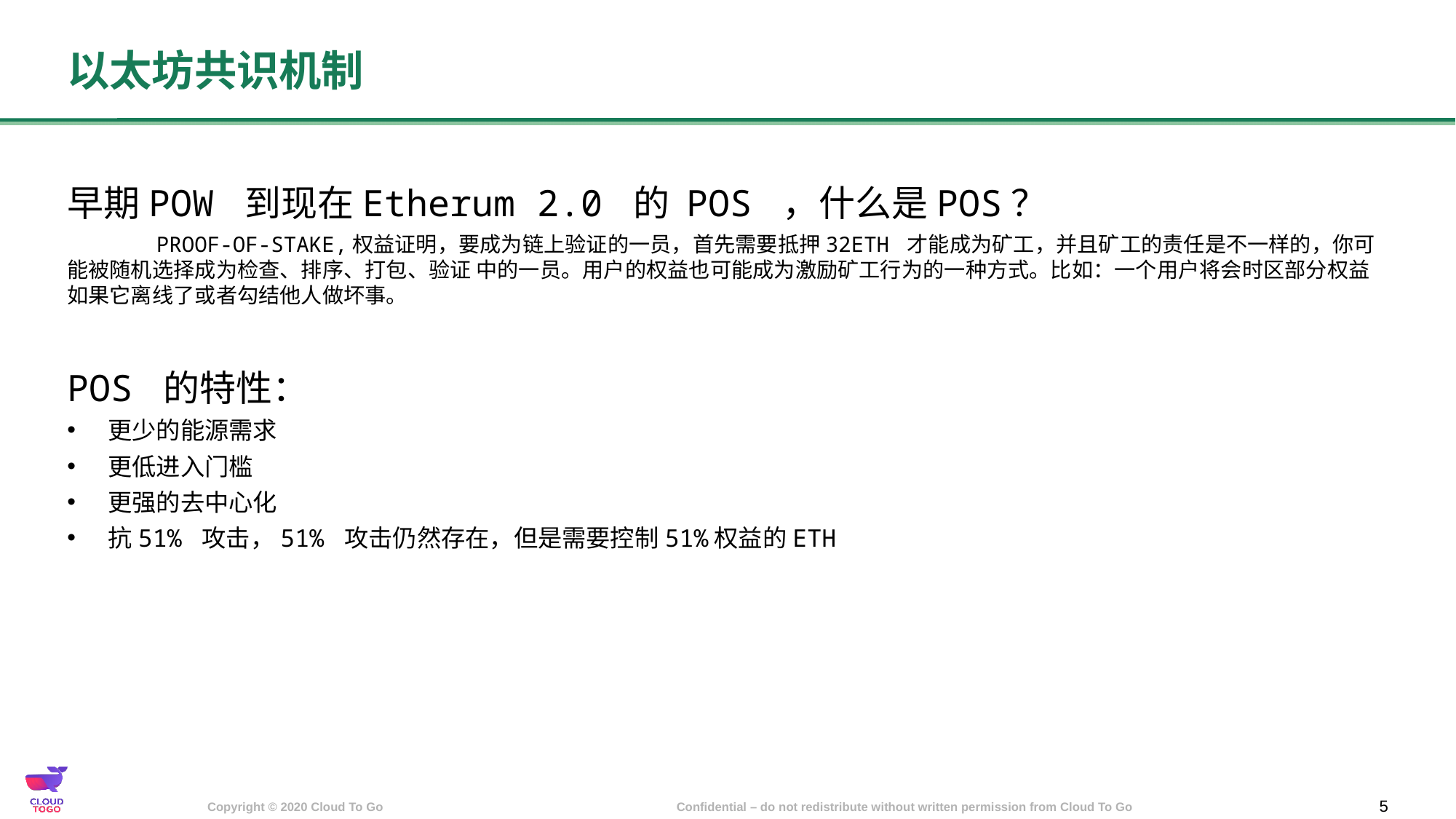

# 以太坊共识机制
早期POW 到现在Etherum 2.0 的 POS ，什么是POS？
       PROOF-OF-STAKE,权益证明，要成为链上验证的一员，首先需要抵押32ETH 才能成为矿工，并且矿工的责任是不一样的，你可能被随机选择成为检查、排序、打包、验证 中的一员。用户的权益也可能成为激励矿工行为的一种方式。比如：一个用户将会时区部分权益如果它离线了或者勾结他人做坏事。

POS 的特性：
更少的能源需求
更低进入门槛
更强的去中心化
抗51% 攻击，51% 攻击仍然存在，但是需要控制51%权益的ETH